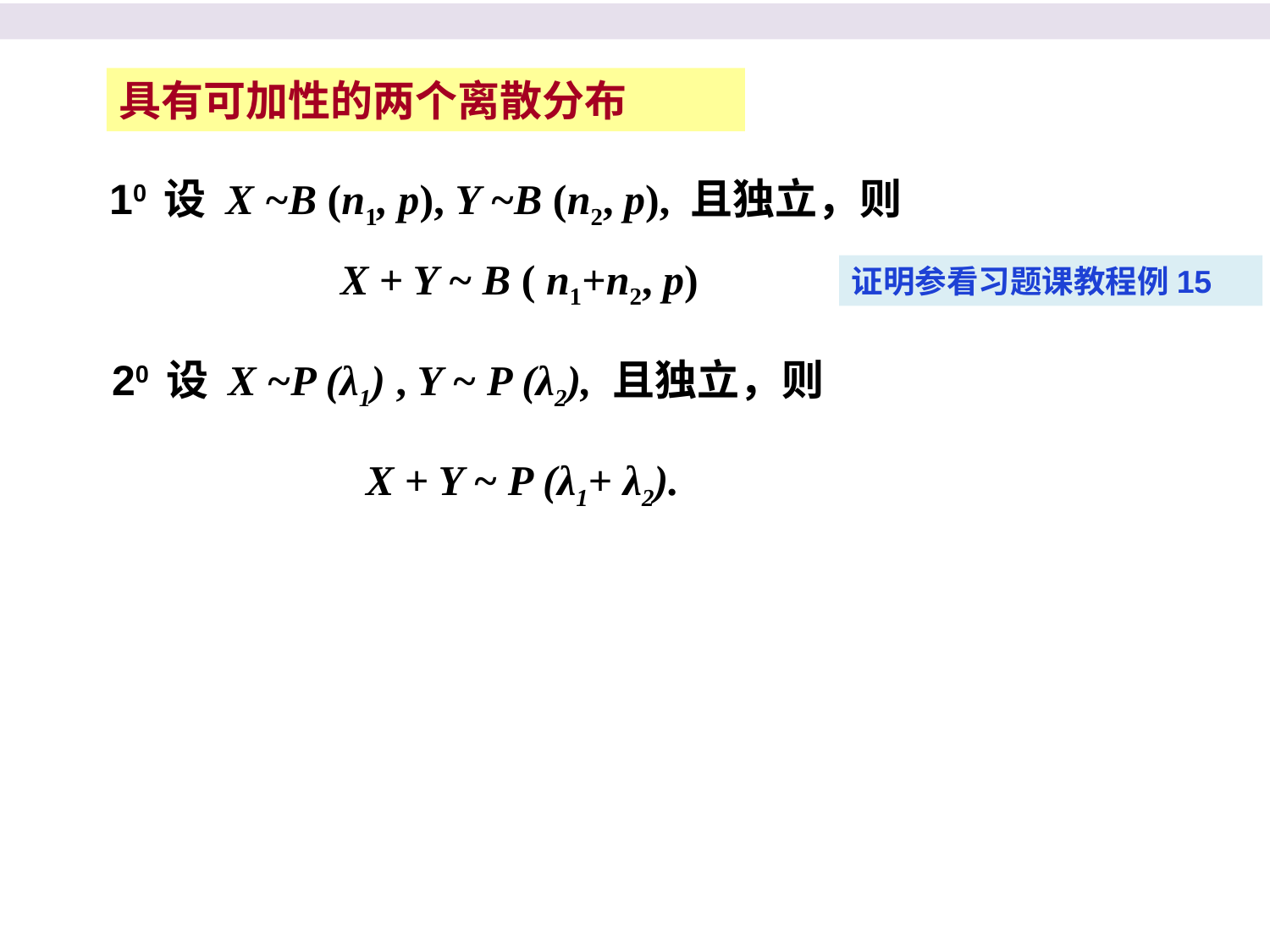

具有可加性的两个离散分布
10 设 X ~B (n1, p), Y ~B (n2, p), 且独立，则
X + Y ~ B ( n1+n2, p)
证明参看习题课教程例15
20 设 X ~P (λ1) , Y ~ P (λ2), 且独立，则
X + Y ~ P (λ1+ λ2).